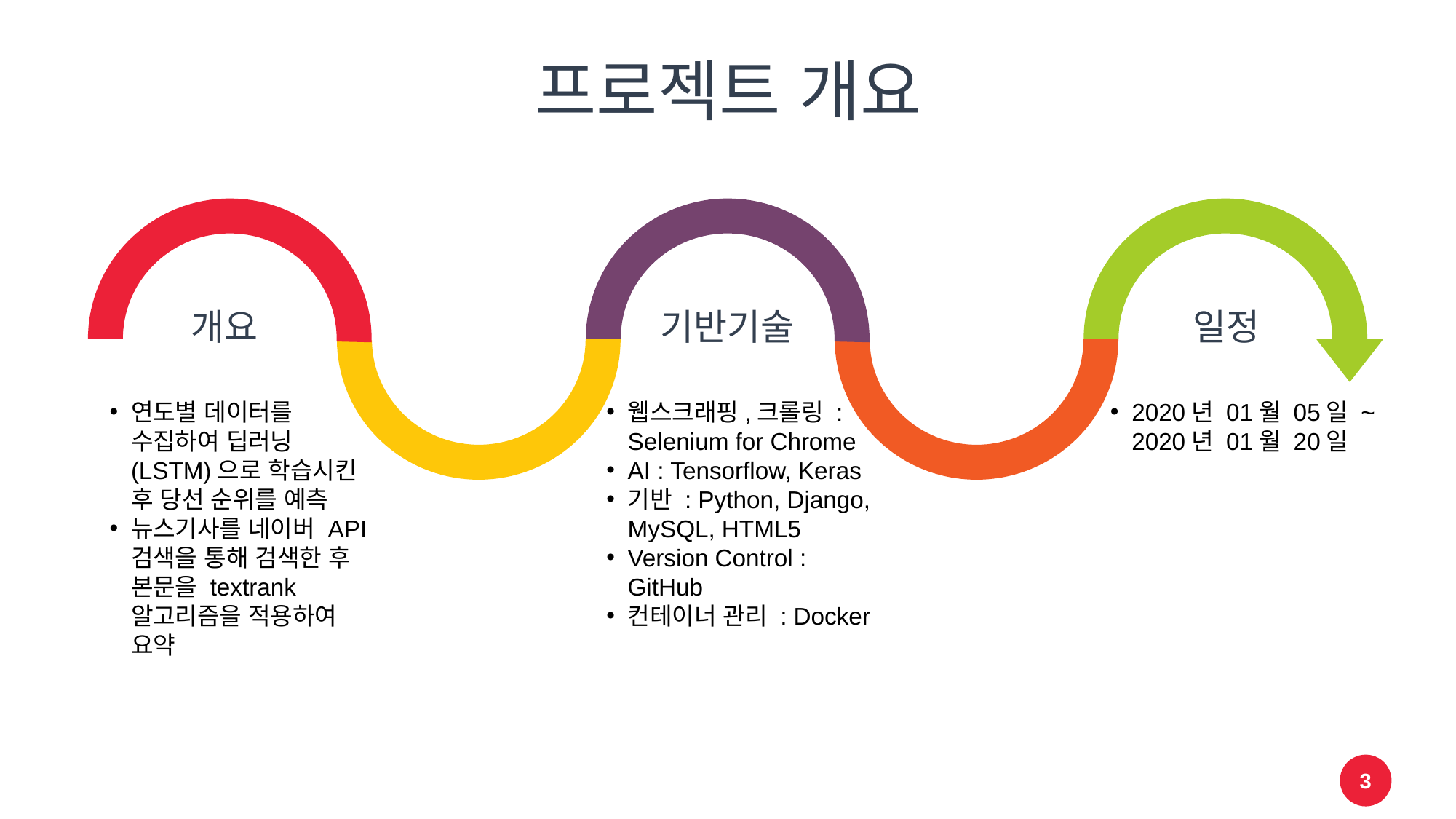

# 프로젝트 개요

개요
기반기술
일정
연도별 데이터를 수집하여 딥러닝(LSTM)으로 학습시킨 후 당선 순위를 예측
뉴스기사를 네이버 API 검색을 통해 검색한 후 본문을 textrank알고리즘을 적용하여 요약
웹스크래핑,크롤링 : Selenium for Chrome
AI : Tensorflow, Keras
기반 : Python, Django, MySQL, HTML5
Version Control : GitHub
컨테이너 관리 : Docker
2020년 01월 05일 ~ 2020년 01월 20일